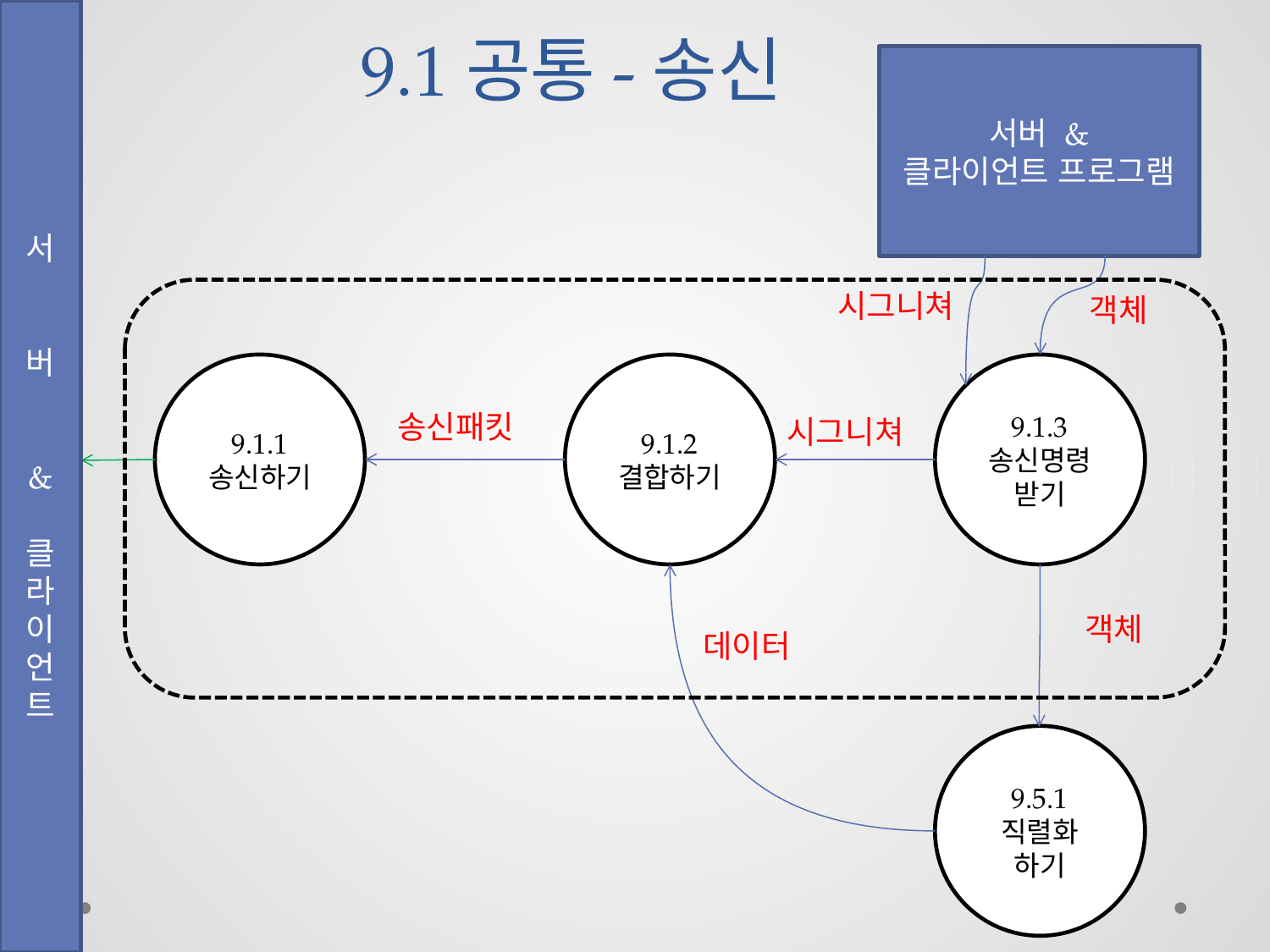

# 9.1공통-송신
서

버

&

클
라
이
언
트
서버 &
클라이언트 프로그램

시그니쳐
객체
9.1.1
송신하기
9.1.2
결합하기
9.1.3
송신명령
받기
송신패킷
시그니쳐
객체
데이터
9.5.1
직렬화
하기